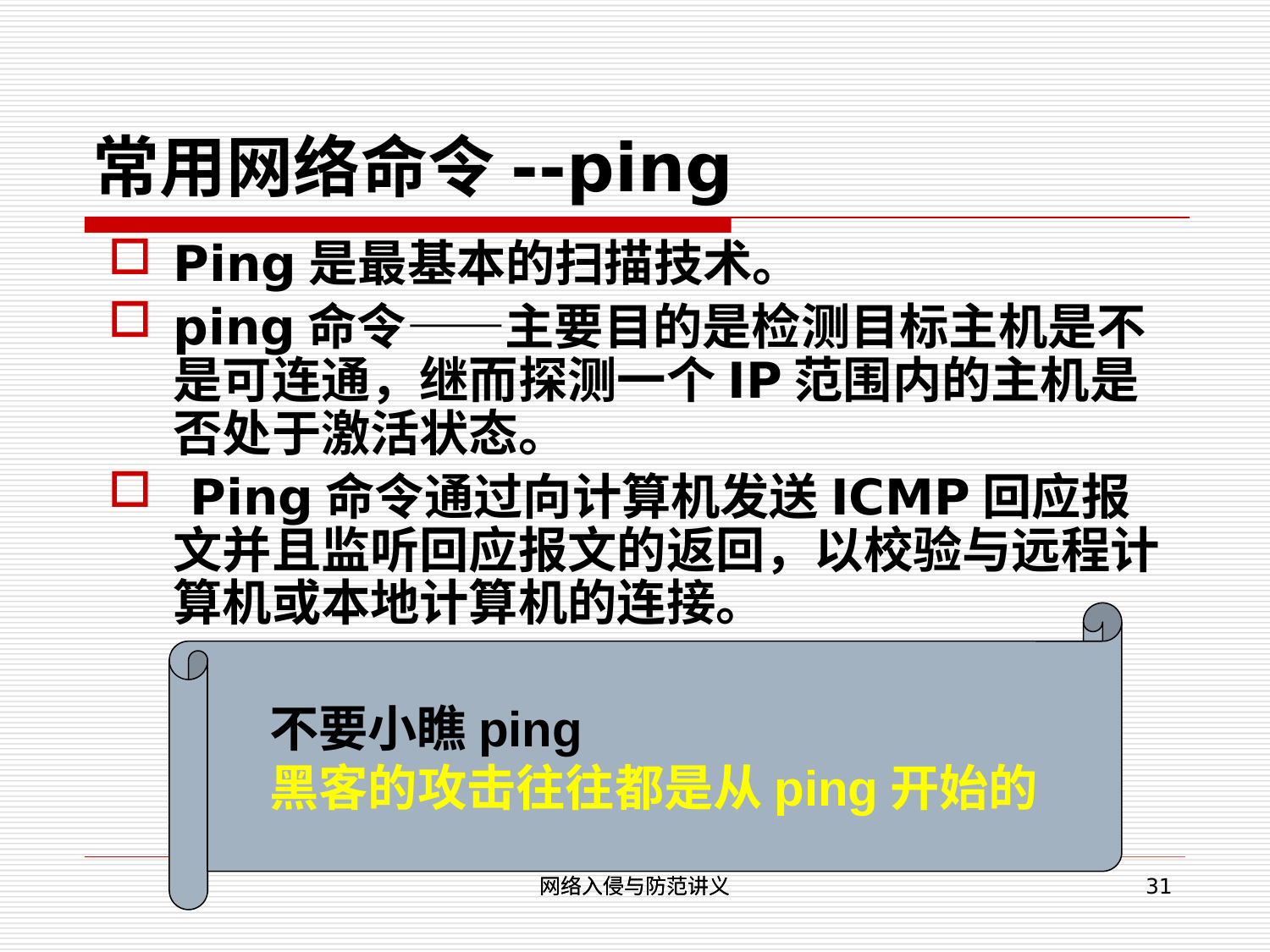

# 常用网络命令--ping
Ping是最基本的扫描技术。
ping命令——主要目的是检测目标主机是不是可连通，继而探测一个IP范围内的主机是否处于激活状态。
 Ping命令通过向计算机发送ICMP回应报文并且监听回应报文的返回，以校验与远程计算机或本地计算机的连接。

　不要小瞧ping
　黑客的攻击往往都是从ping开始的

网络入侵与防范讲义
网络入侵与防范讲义
31
31